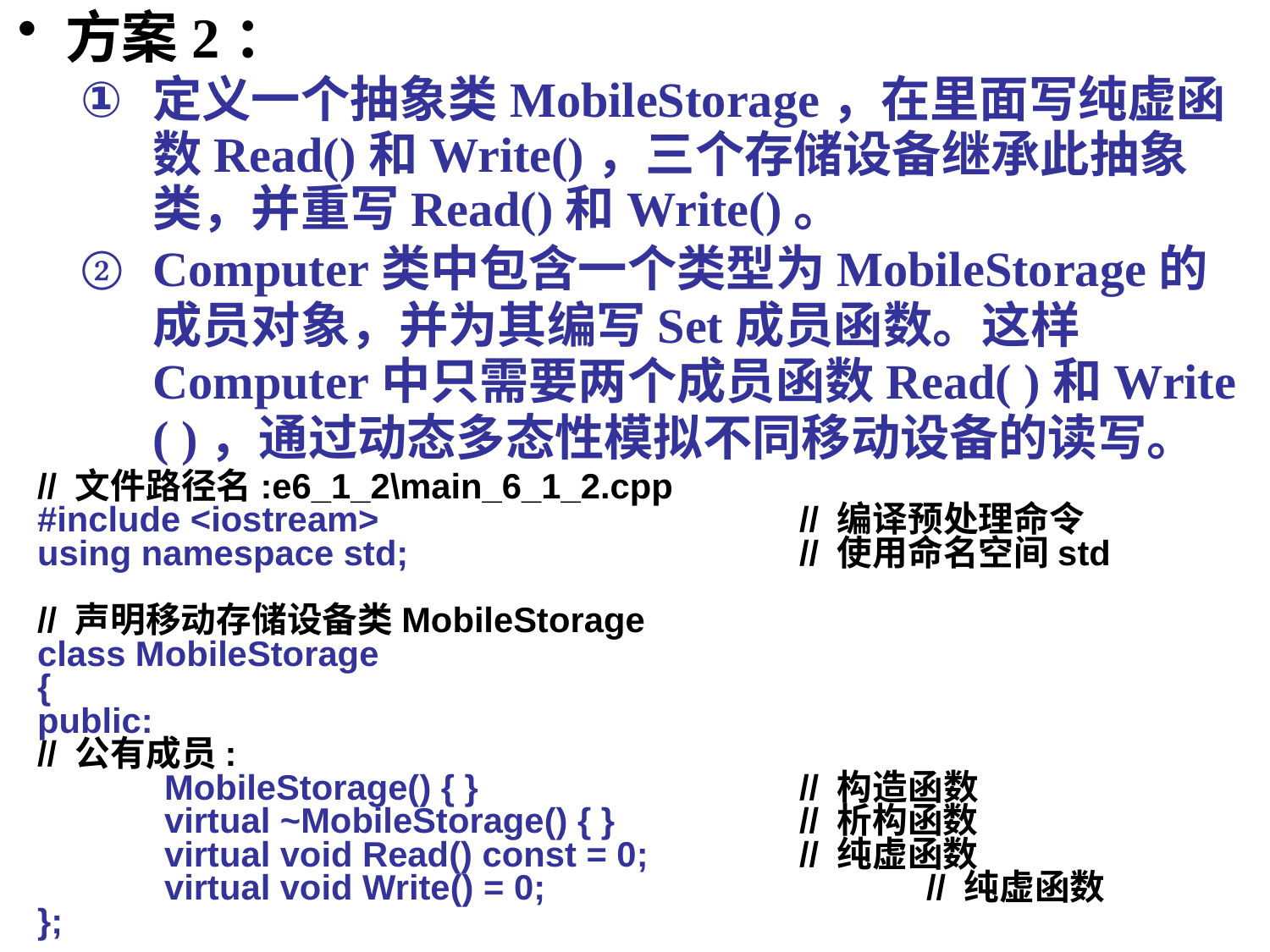

方案2：
定义一个抽象类MobileStorage，在里面写纯虚函数Read()和Write()，三个存储设备继承此抽象类，并重写Read()和Write()。
Computer类中包含一个类型为MobileStorage的成员对象，并为其编写Set成员函数。这样Computer中只需要两个成员函数Read( )和Write ( )，通过动态多态性模拟不同移动设备的读写。
// 文件路径名:e6_1_2\main_6_1_2.cpp
#include <iostream>               			// 编译预处理命令
using namespace std;				// 使用命名空间std

// 声明移动存储设备类MobileStorage
class MobileStorage
{
public:
// 公有成员:
	MobileStorage() { }			// 构造函数
	virtual ~MobileStorage() { }		// 析构函数
	virtual void Read() const = 0;		// 纯虚函数
	virtual void Write() = 0;			// 纯虚函数
};